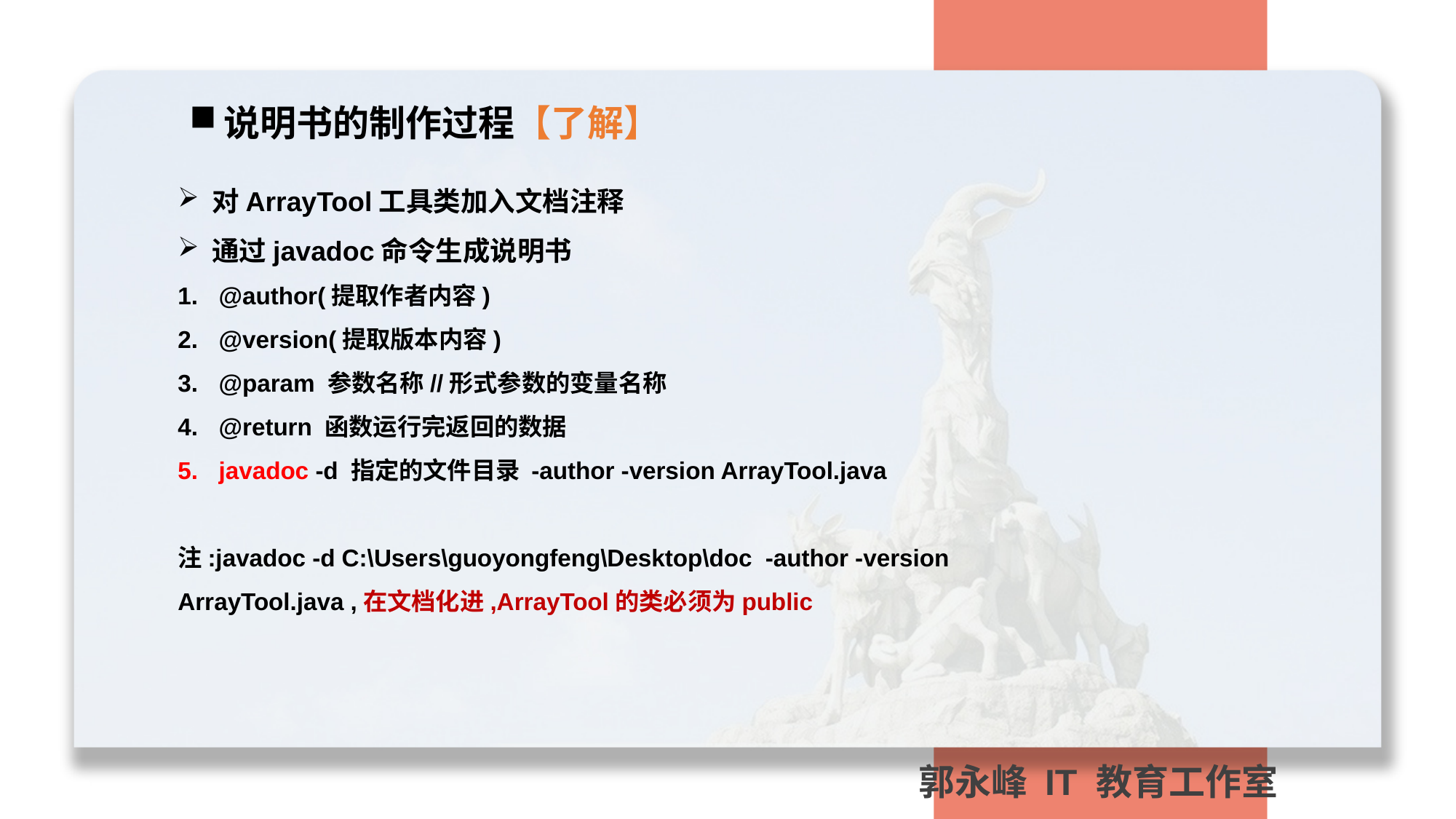

说明书的制作过程【了解】
对ArrayTool工具类加入文档注释
通过javadoc命令生成说明书
@author(提取作者内容)
@version(提取版本内容)
@param 参数名称//形式参数的变量名称
@return 函数运行完返回的数据
javadoc -d 指定的文件目录 -author -version ArrayTool.java

注:javadoc -d C:\Users\guoyongfeng\Desktop\doc  -author -version ArrayTool.java ,在文档化进,ArrayTool的类必须为public